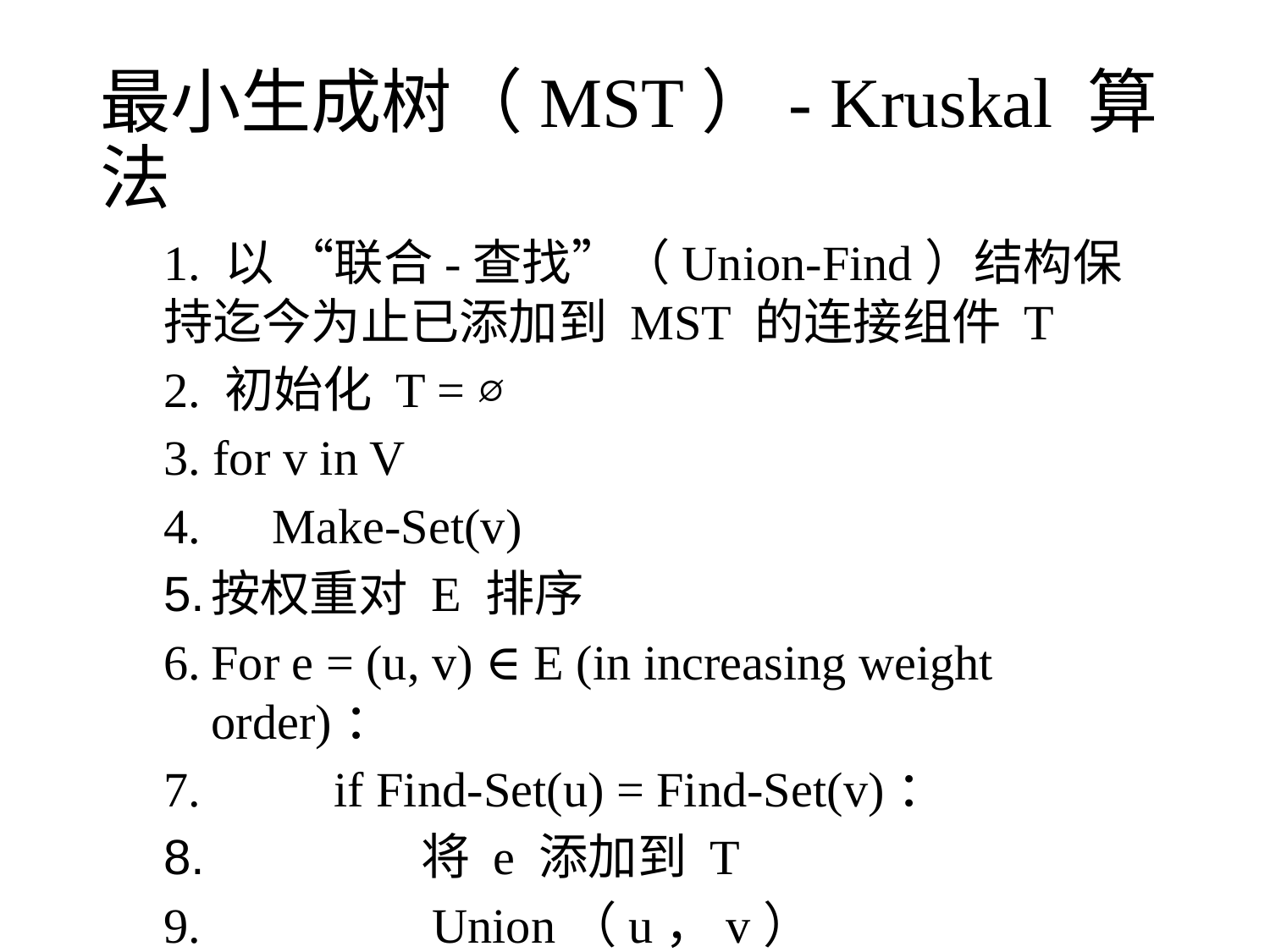

# 最小生成树（MST）- Kruskal 算法
1. 以 “联合-查找”（Union-Find）结构保持迄今为止已添加到 MST 的连接组件 T
2. 初始化 T = ∅
3. for v in V
     Make-Set(v)
按权重对 E 排序
For e = (u, v) ∈ E (in increasing weight order)：
          if Find-Set(u) = Find-Set(v)：
                  将 e 添加到 T
                  Union（u，v）